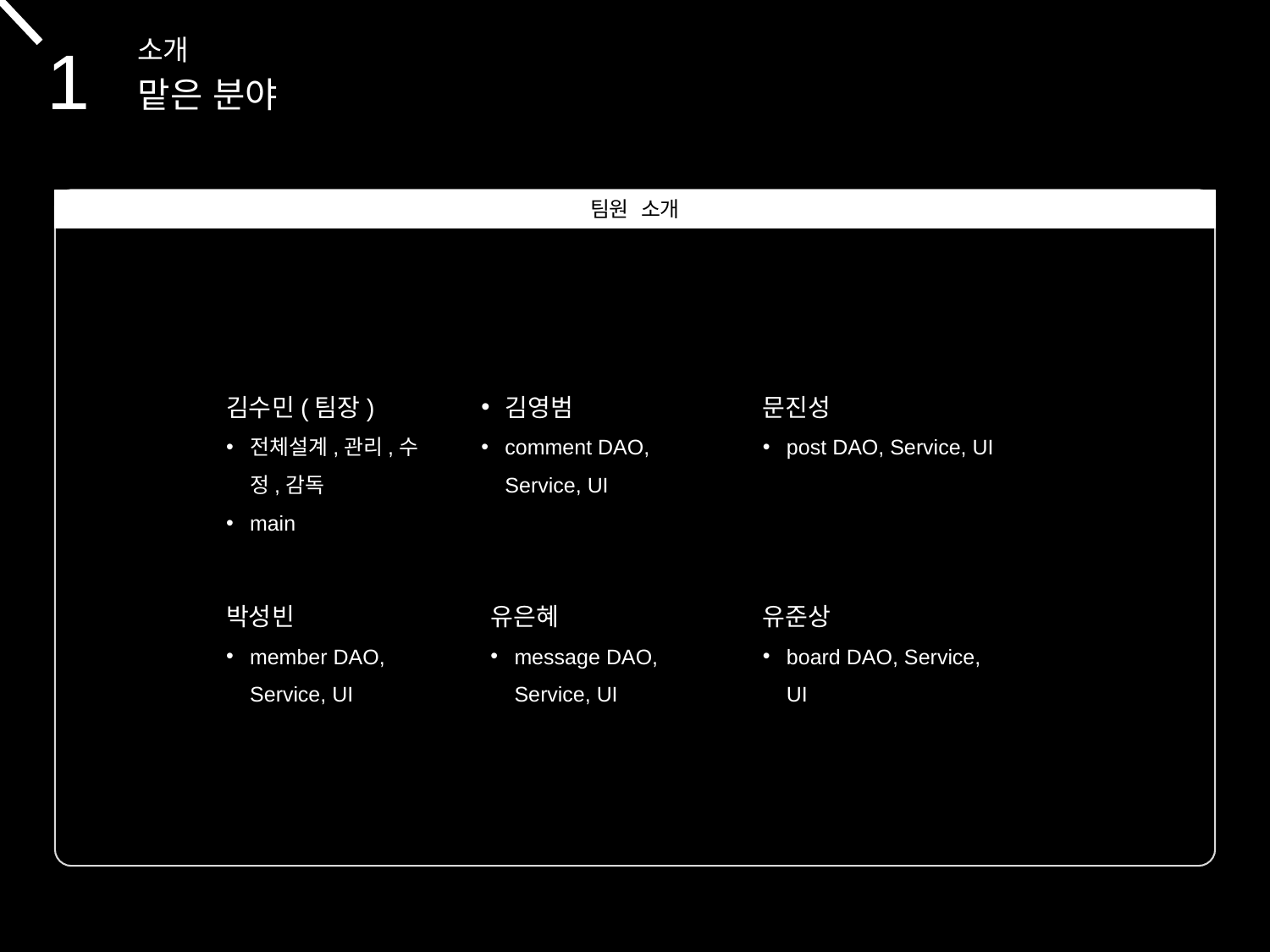

1
소개
맡은 분야
팀원  소개

김수민(팀장)
전체설계,관리,수정,감독
main
김영범
comment DAO, Service, UI
문진성
post DAO, Service, UI
유준상
board DAO, Service, UI
유은혜
message DAO, Service, UI
박성빈
member DAO, Service, UI